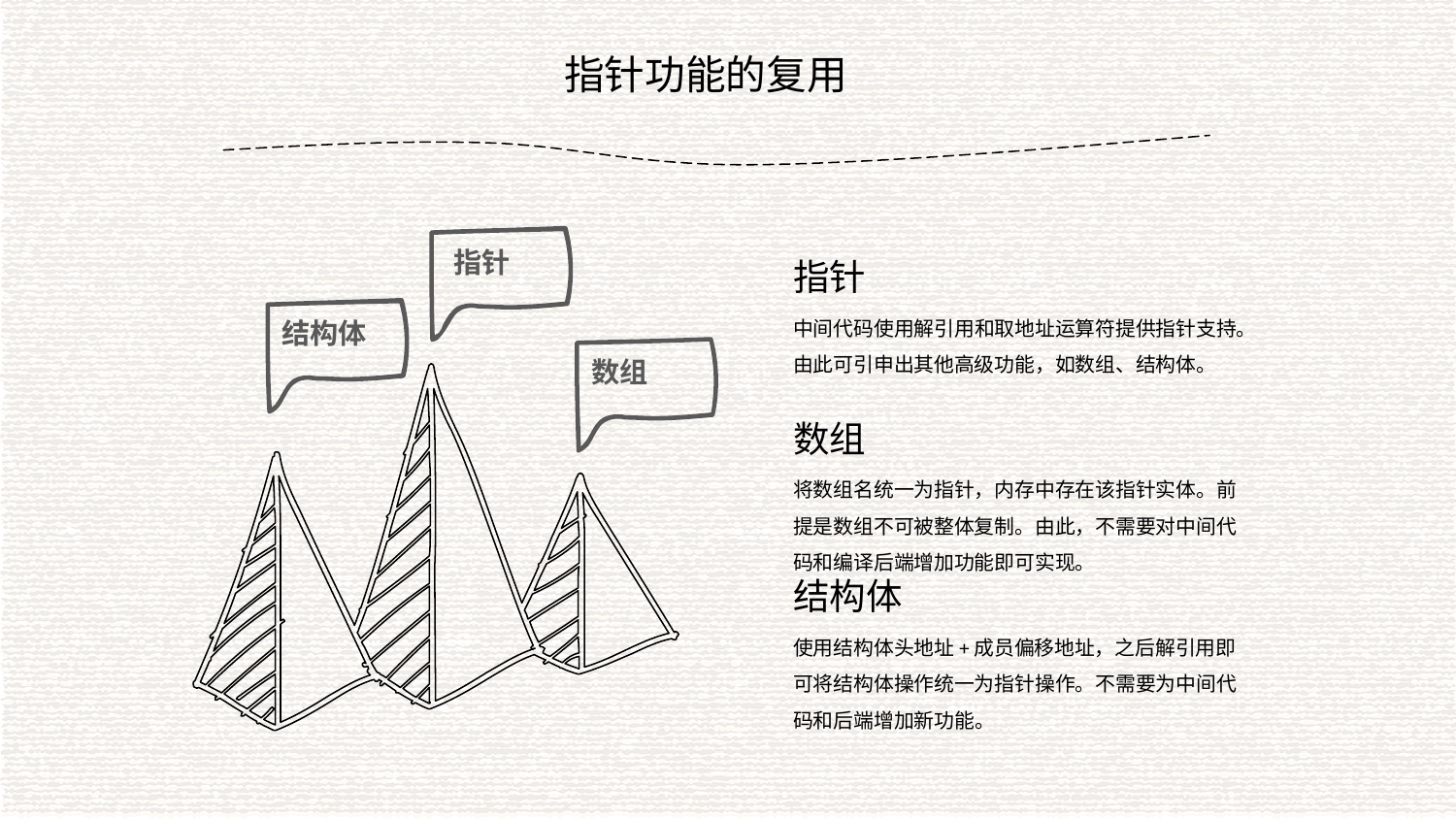

指针功能的复用

指针
结构体
数组
指针
中间代码使用解引用和取地址运算符提供指针支持。由此可引申出其他高级功能，如数组、结构体。
数组
将数组名统一为指针，内存中存在该指针实体。前提是数组不可被整体复制。由此，不需要对中间代码和编译后端增加功能即可实现。
结构体
使用结构体头地址+成员偏移地址，之后解引用即可将结构体操作统一为指针操作。不需要为中间代码和后端增加新功能。